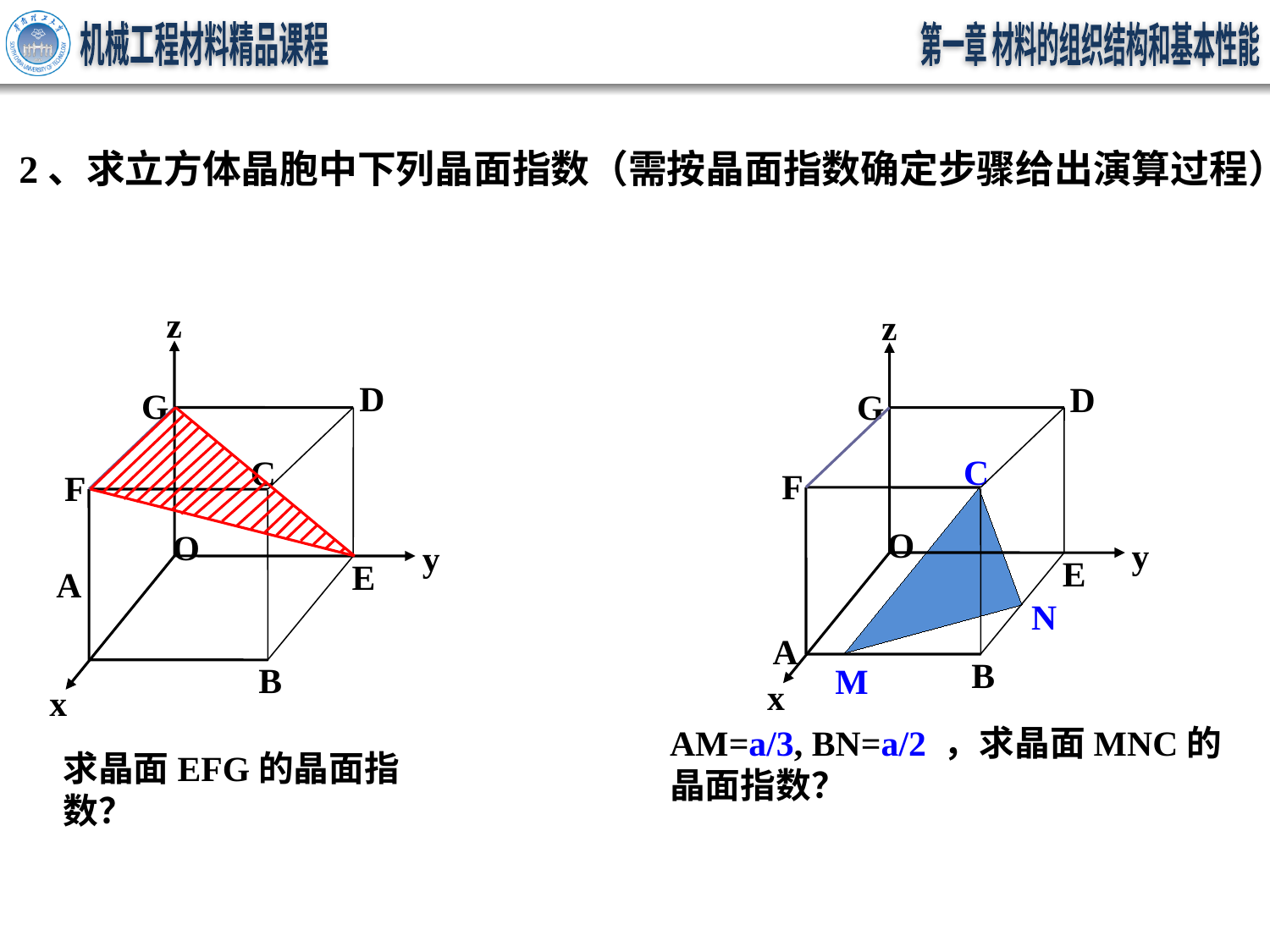

2、求立方体晶胞中下列晶面指数（需按晶面指数确定步骤给出演算过程）
z

D
G

C
F

O
y
E
A

B

x

z

D
G

C
F

O
y
E

A
B

x

N
M
AM=a/3, BN=a/2 ，求晶面MNC的晶面指数？
求晶面EFG的晶面指数？